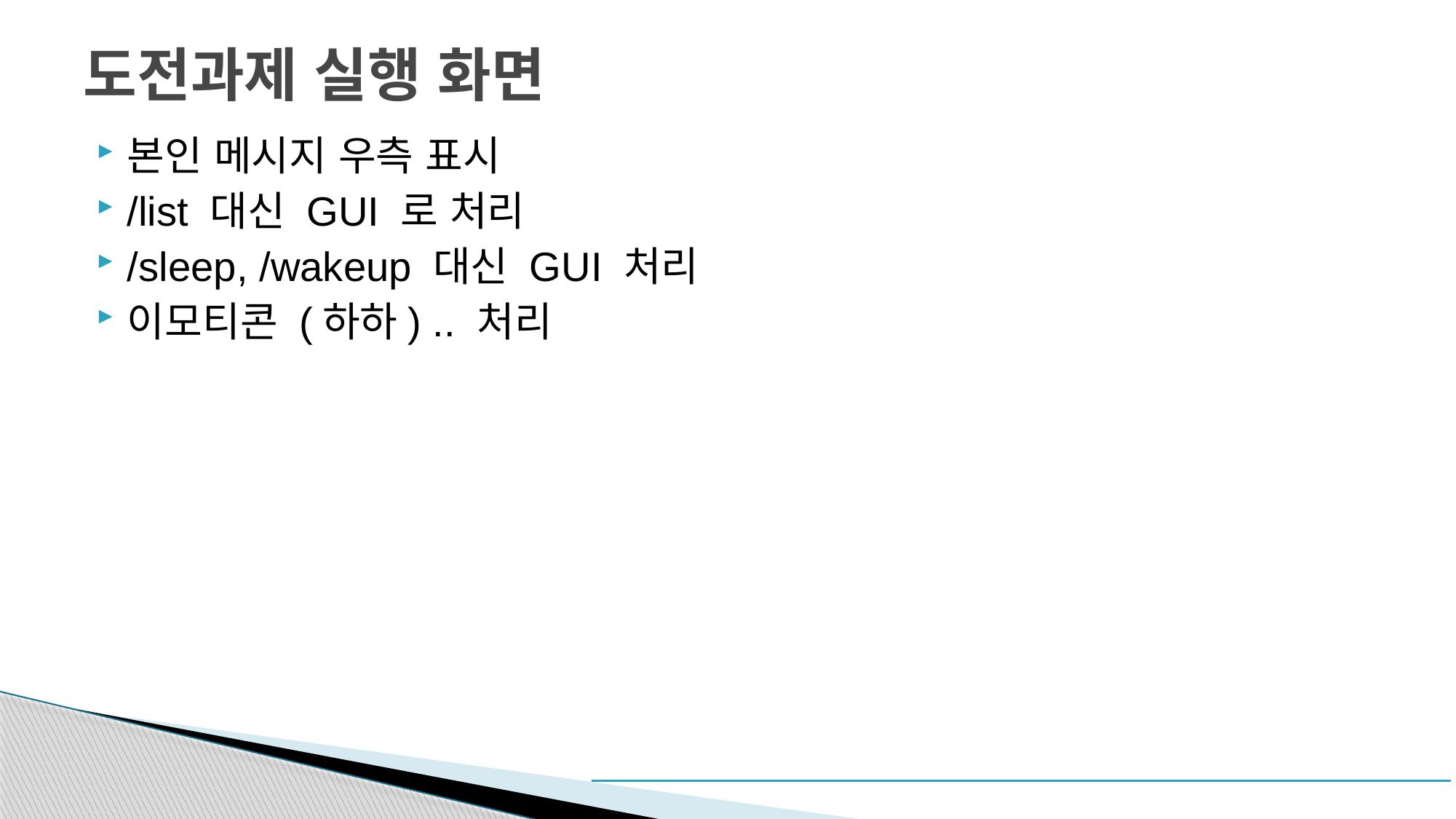

# 도전과제 실행 화면
본인 메시지 우측 표시
/list 대신 GUI 로 처리
/sleep, /wakeup 대신 GUI 처리
이모티콘 (하하) .. 처리